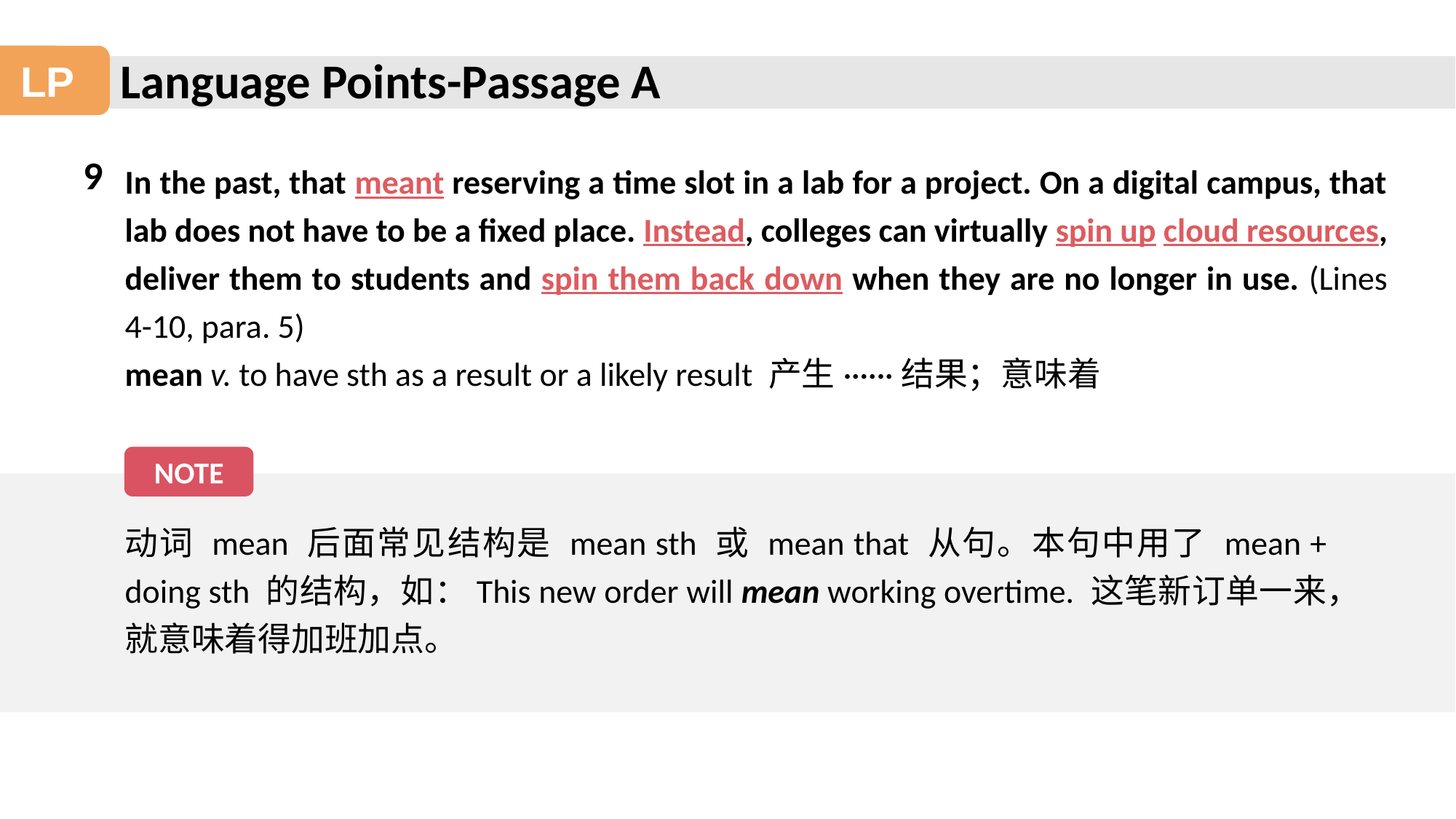

Language Points-Passage A
LP

9
In the past, that meant reserving a time slot in a lab for a project. On a digital campus, that lab does not have to be a fixed place. Instead, colleges can virtually spin up cloud resources, deliver them to students and spin them back down when they are no longer in use. (Lines 4-10, para. 5)
mean v. to have sth as a result or a likely result 产生······结果；意味着
NOTE

动词 mean 后面常见结构是 mean sth 或 mean that 从句。本句中用了 mean + doing sth 的结构，如：This new order will mean working overtime. 这笔新订单一来，就意味着得加班加点。